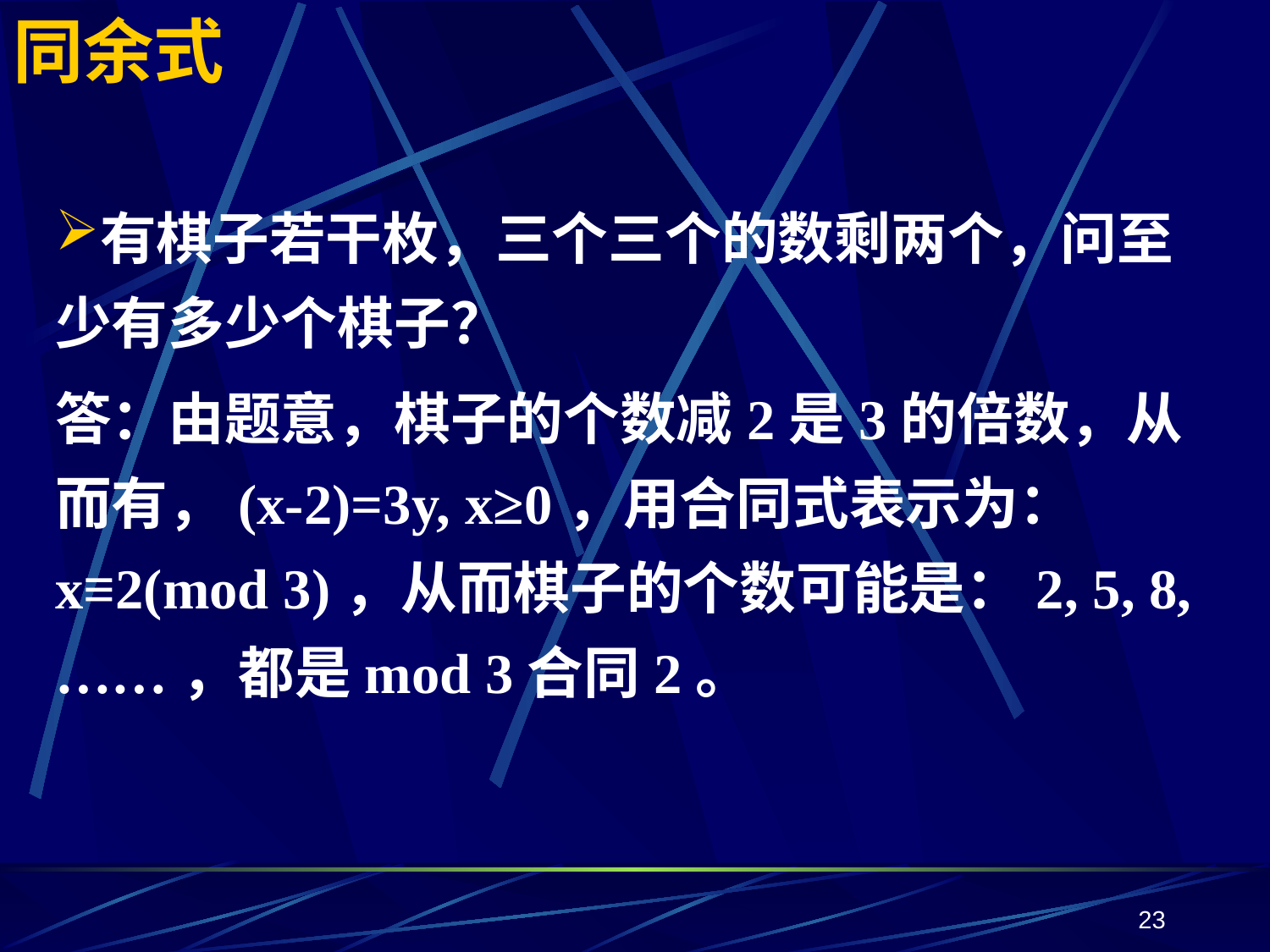

# 同余式
有棋子若干枚，三个三个的数剩两个，问至少有多少个棋子？
答：由题意，棋子的个数减2是3的倍数，从而有，(x-2)=3y, x≥0，用合同式表示为：x≡2(mod 3)，从而棋子的个数可能是：2, 5, 8, ……，都是mod 3合同2。

23